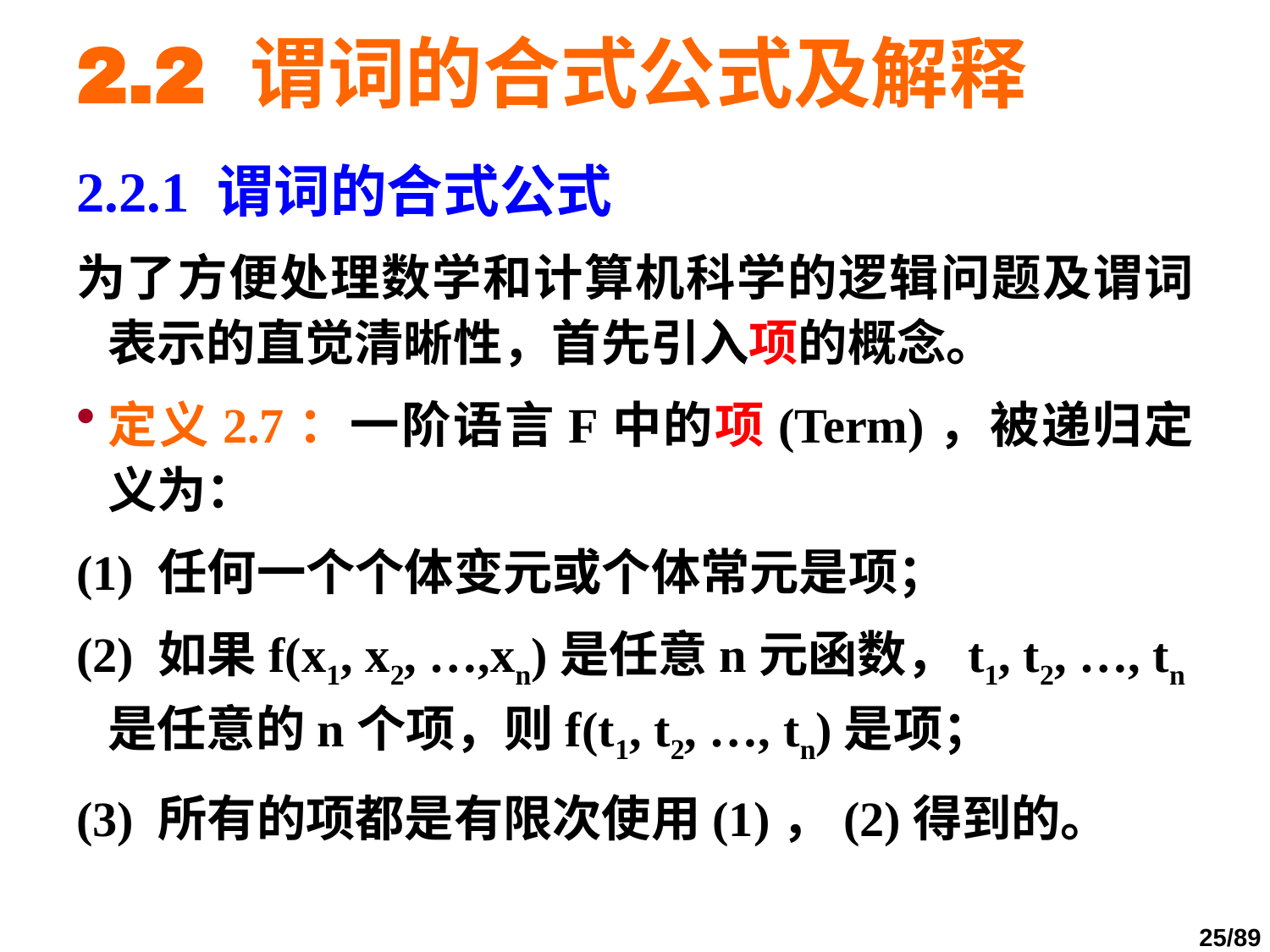

# 2.2 谓词的合式公式及解释
2.2.1 谓词的合式公式
为了方便处理数学和计算机科学的逻辑问题及谓词表示的直觉清晰性，首先引入项的概念。
定义2.7：一阶语言F中的项(Term)，被递归定义为：
(1) 任何一个个体变元或个体常元是项；
(2) 如果f(x1, x2, …,xn)是任意n元函数，t1, t2, …, tn是任意的n个项，则f(t1, t2, …, tn)是项；
(3) 所有的项都是有限次使用(1)，(2)得到的。